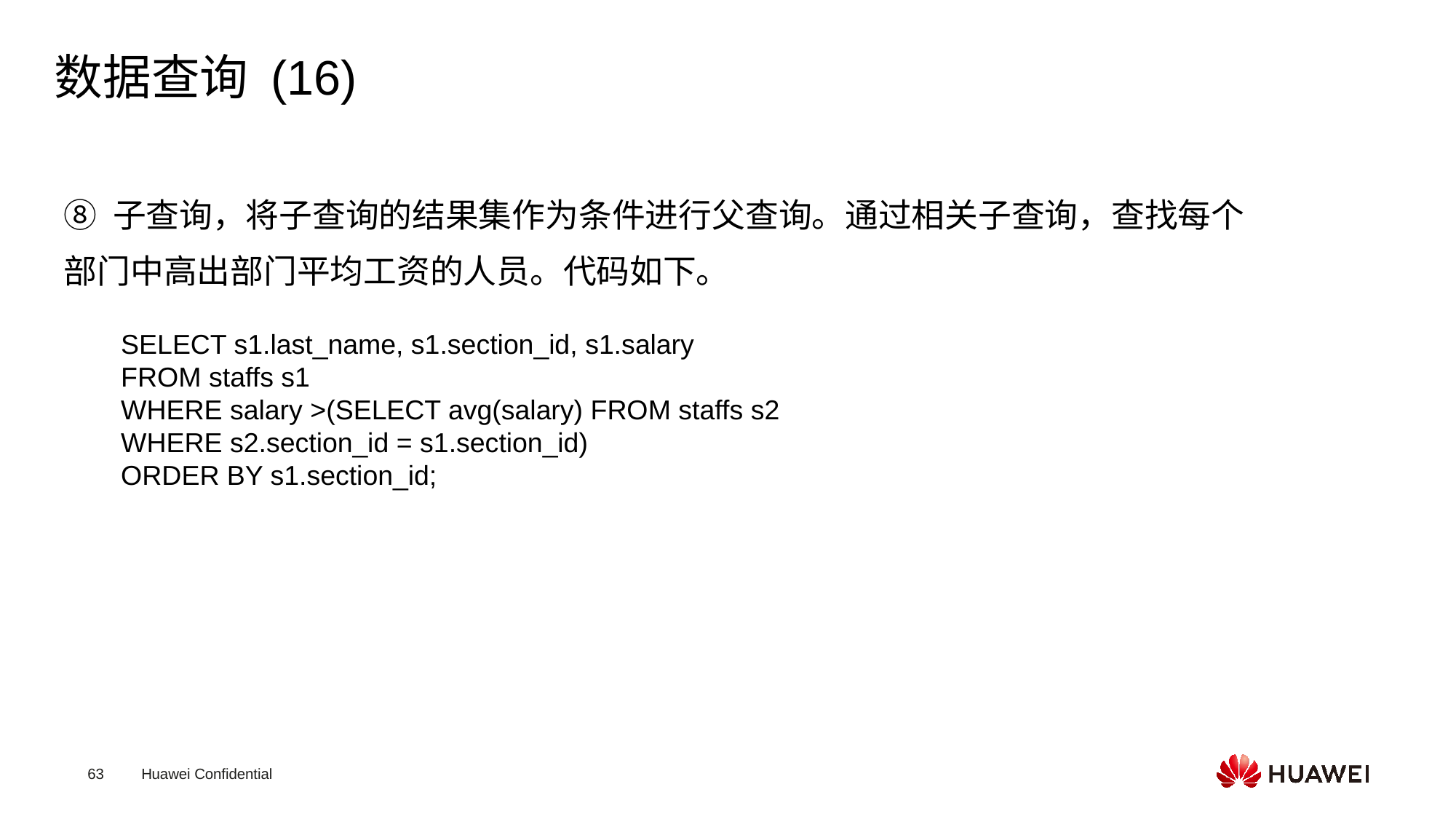

# 数据查询 (16)
⑧ 子查询，将子查询的结果集作为条件进行父查询。通过相关子查询，查找每个部门中高出部门平均工资的人员。代码如下。

SELECT s1.last_name, s1.section_id, s1.salaryFROM staffs s1WHERE salary >(SELECT avg(salary) FROM staffs s2 WHERE s2.section_id = s1.section_id)ORDER BY s1.section_id;